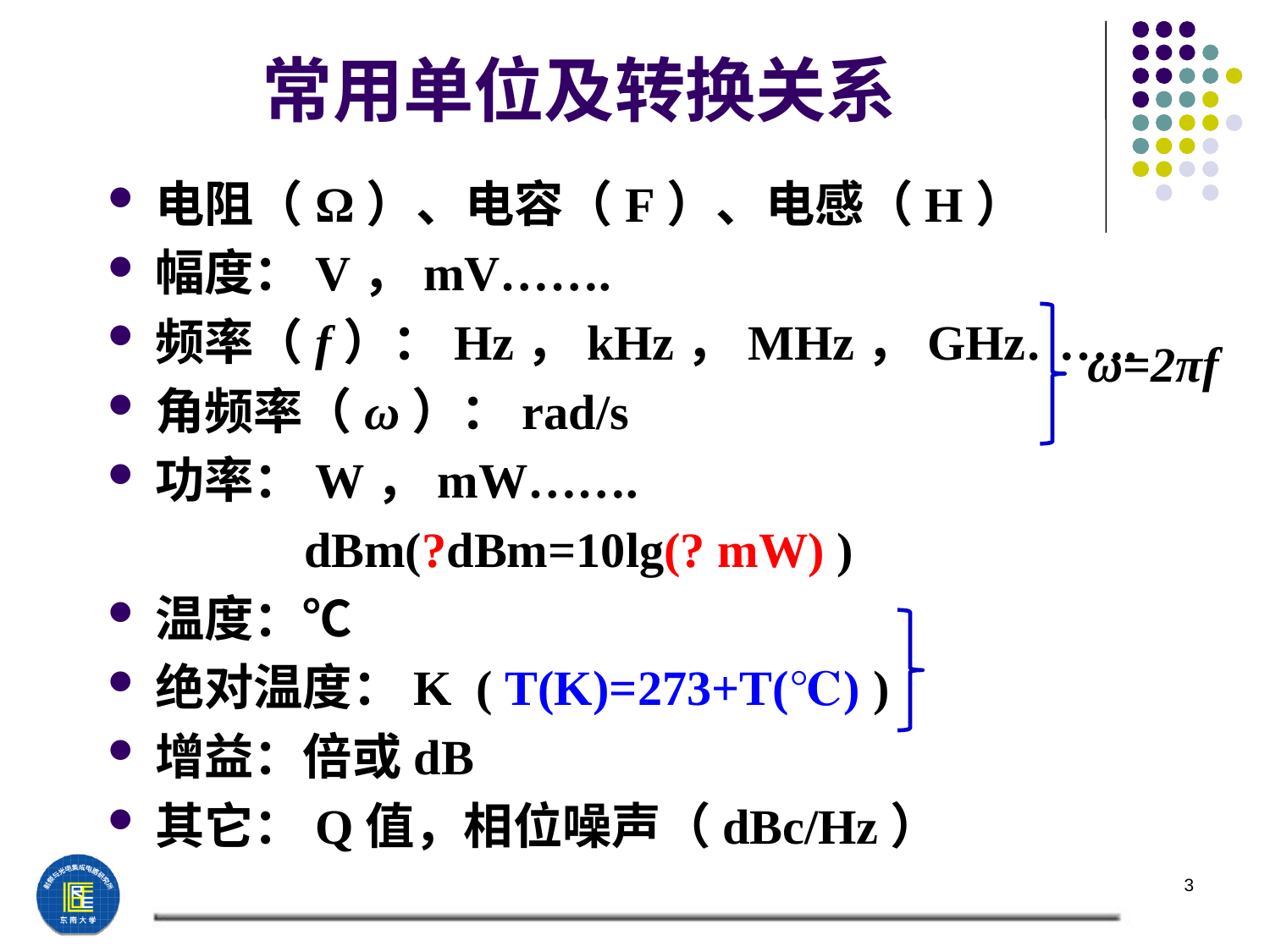

# 常用单位及转换关系
电阻（Ω）、电容（F）、电感（H）
幅度：V，mV…….
频率（f）：Hz，kHz，MHz，GHz…….
角频率（ω）：rad/s
功率：W，mW…….
                dBm(?dBm=10lg(? mW) )
温度：℃
绝对温度：K  ( T(K)=273+T(℃) )
增益：倍或dB
其它：Q值，相位噪声（dBc/Hz）

ω=2πf

3